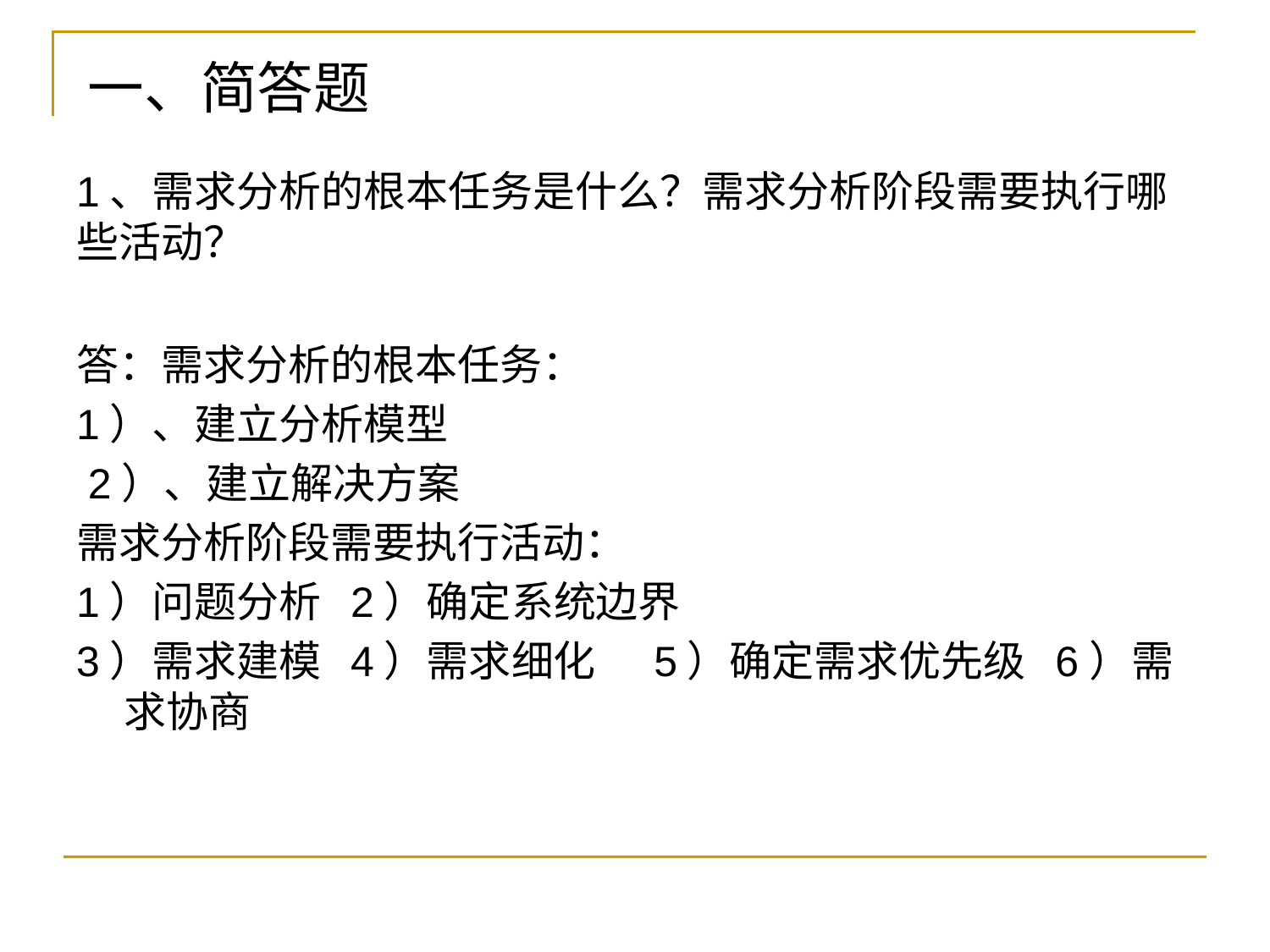

一、简答题
# 1、需求分析的根本任务是什么？需求分析阶段需要执行哪些活动？
答：需求分析的根本任务：
1）、建立分析模型
 2）、建立解决方案
需求分析阶段需要执行活动：
1）问题分析  2）确定系统边界
3）需求建模  4）需求细化     5）确定需求优先级  6）需求协商